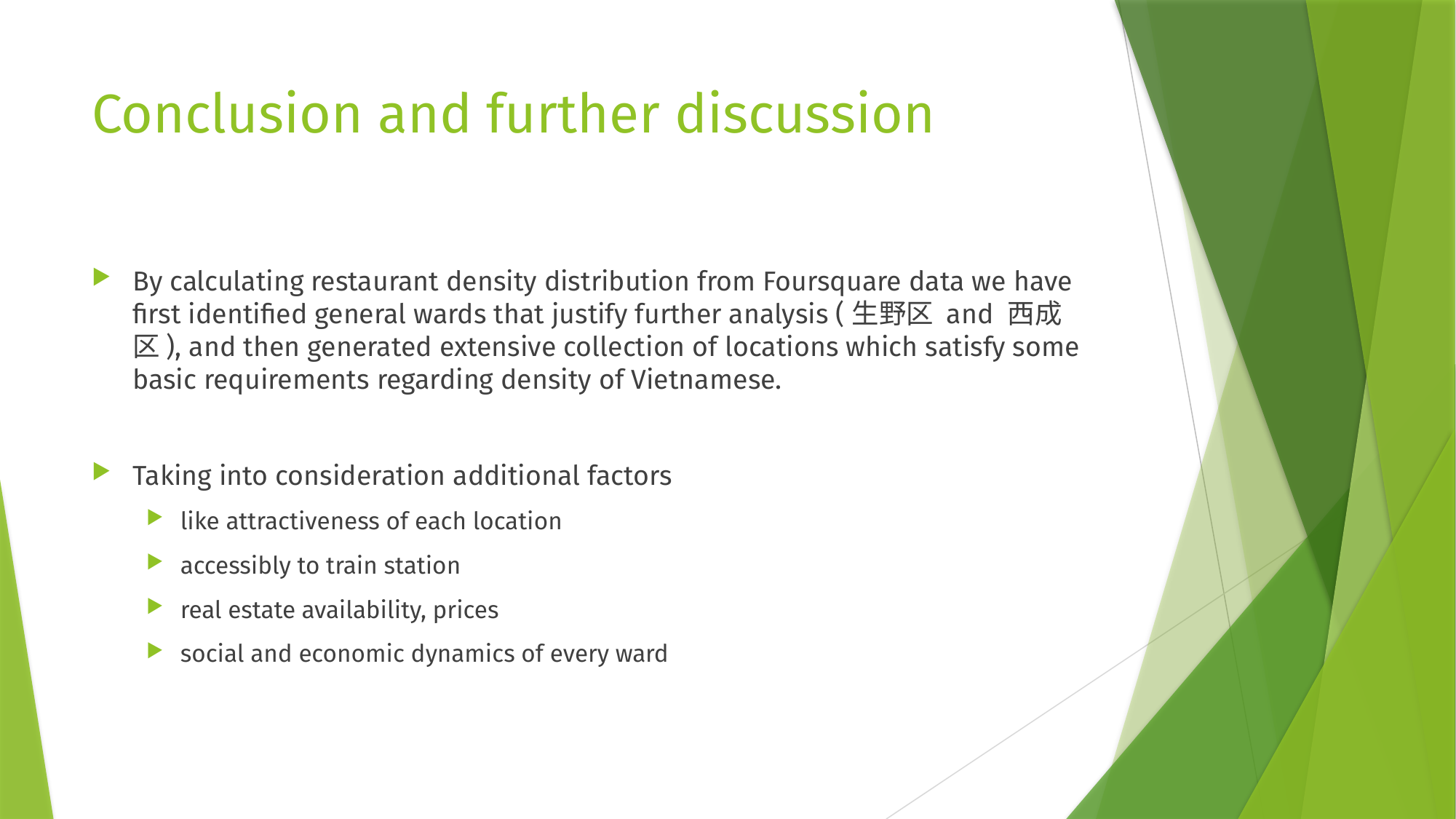

# Conclusion and further discussion
By calculating restaurant density distribution from Foursquare data we have first identified general wards that justify further analysis (生野区 and 西成区), and then generated extensive collection of locations which satisfy some basic requirements regarding density of Vietnamese.

Taking into consideration additional factors
like attractiveness of each location
accessibly to train station
real estate availability, prices
social and economic dynamics of every ward